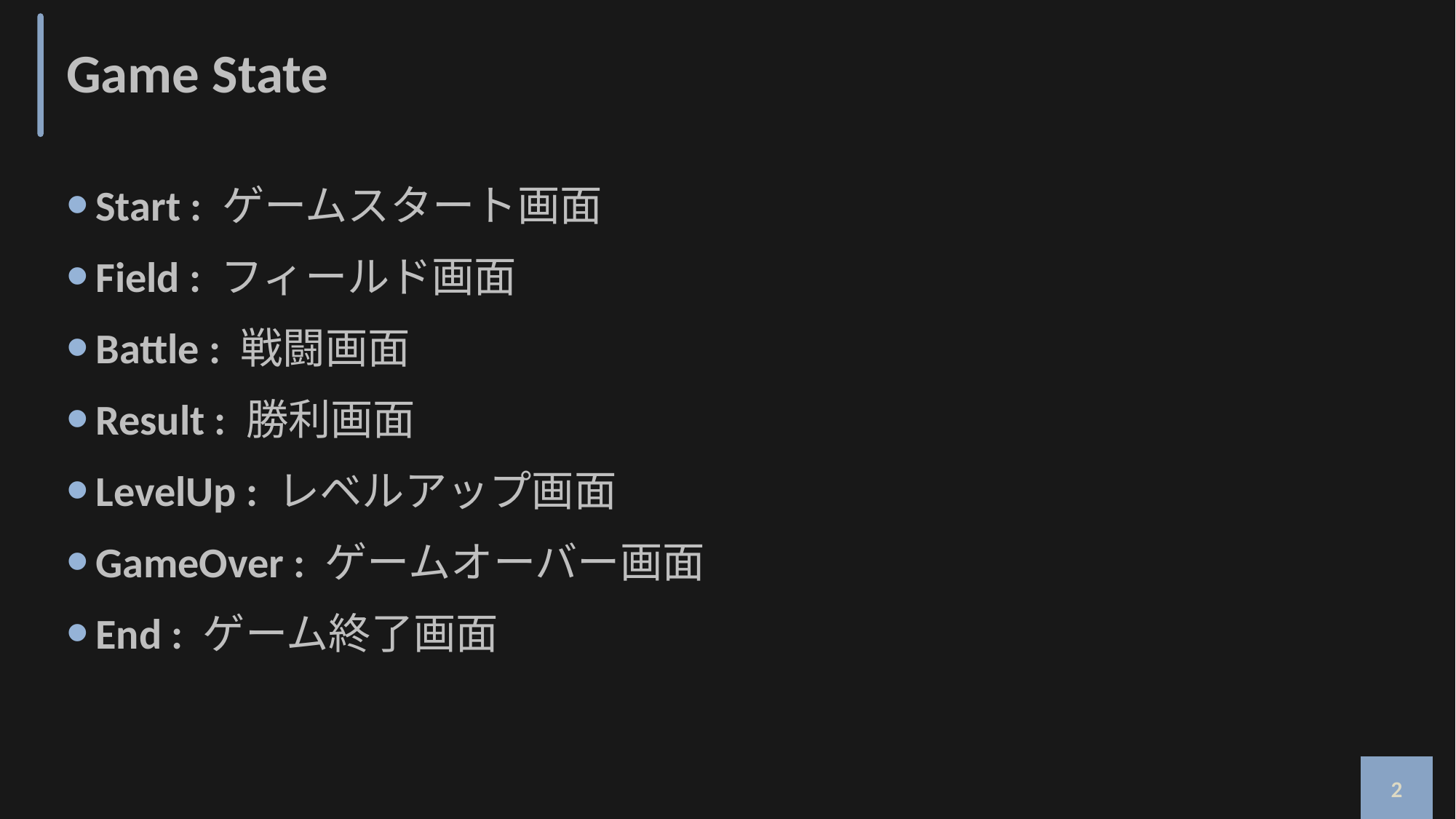

# Game State
Start : ゲームスタート画面
Field : フィールド画面
Battle : 戦闘画面
Result : 勝利画面
LevelUp : レベルアップ画面
GameOver : ゲームオーバー画面
End : ゲーム終了画面
2